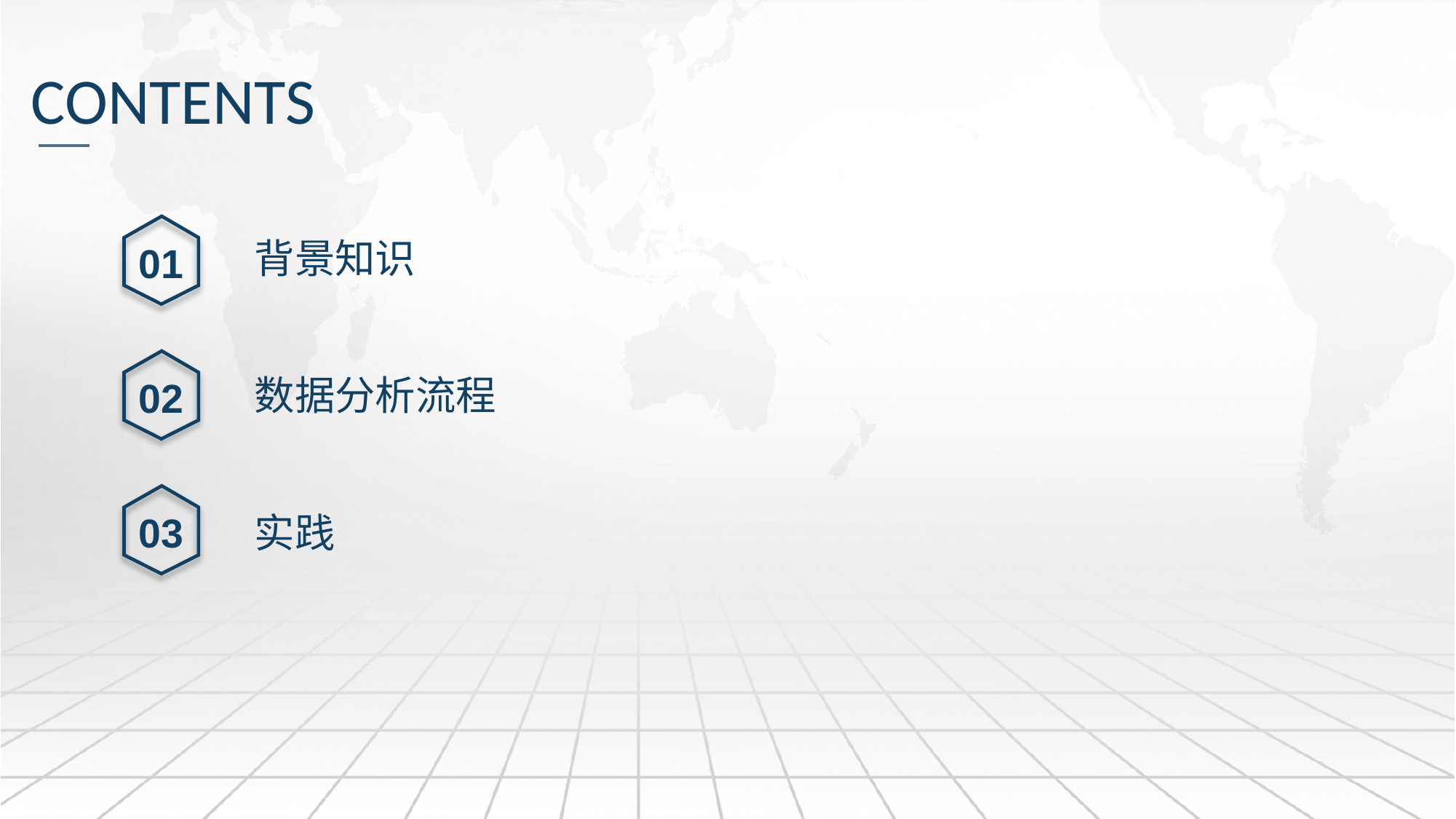

CONTENTS

01
背景知识

02
数据分析流程

03
实践